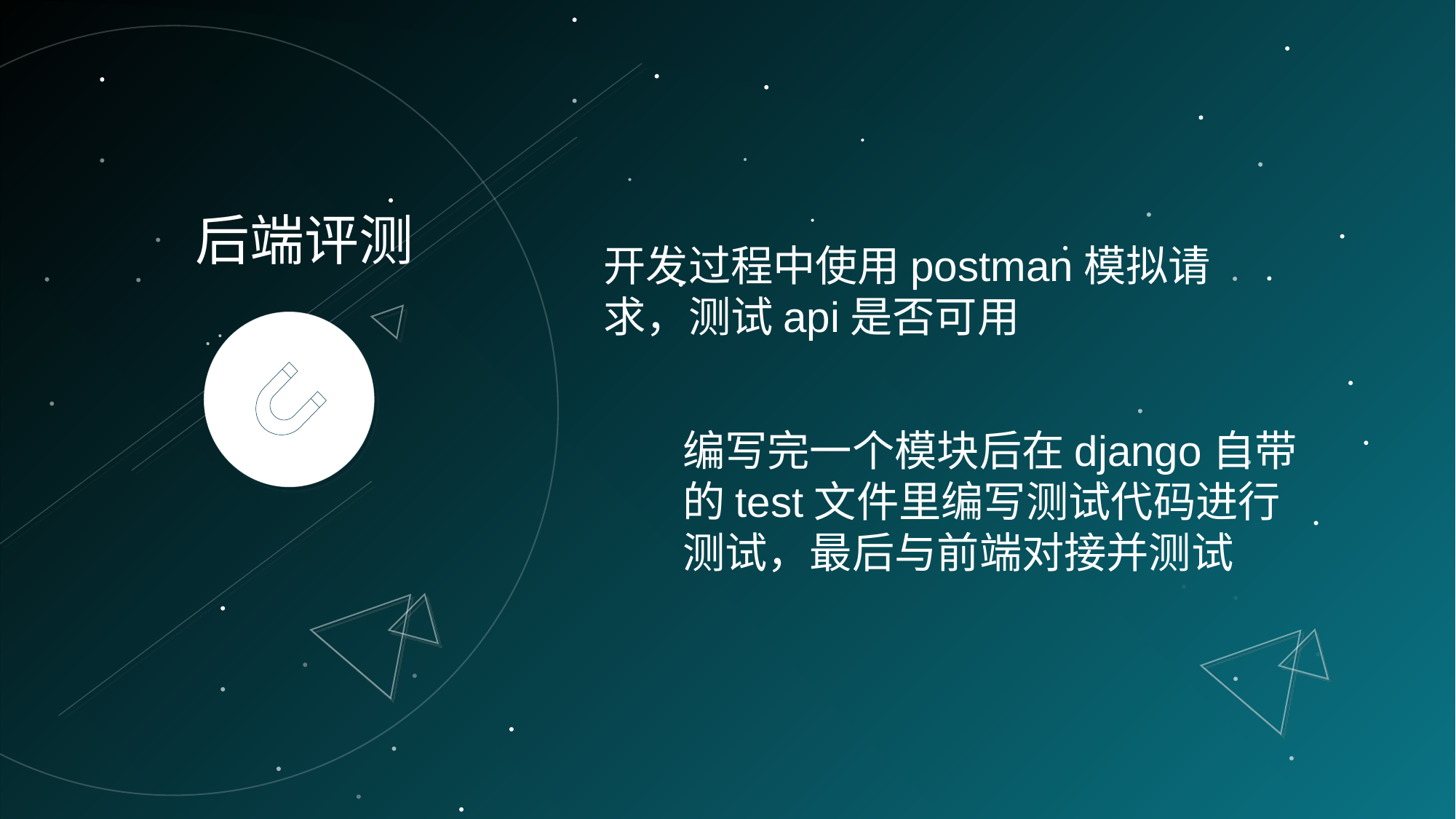

后端评测
开发过程中使用postman模拟请求，测试api是否可用

编写完一个模块后在django自带的test文件里编写测试代码进行测试，最后与前端对接并测试